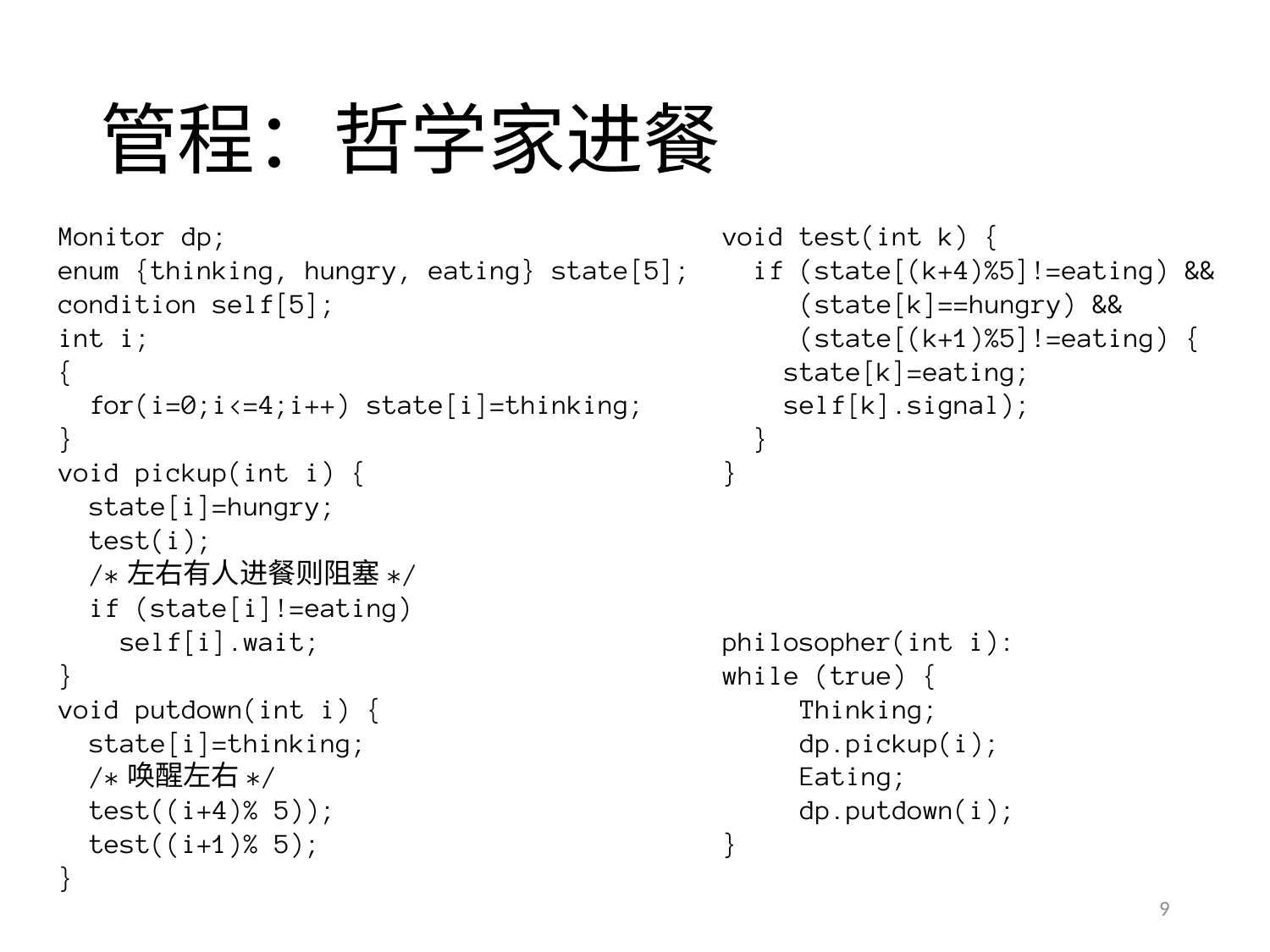

# 管程：哲学家进餐
Monitor dp;
enum {thinking, hungry, eating} state[5];
condition self[5];
int i;
{
  for(i=0;i<=4;i++) state[i]=thinking;
}
void pickup(int i) {
  state[i]=hungry;
  test(i);
  /*左右有人进餐则阻塞*/
  if (state[i]!=eating)
    self[i].wait;
}
void putdown(int i) {
  state[i]=thinking;
  /*唤醒左右*/
  test((i+4)% 5));
  test((i+1)% 5);
}
void test(int k) {
  if (state[(k+4)%5]!=eating) &&
     (state[k]==hungry) &&
     (state[(k+1)%5]!=eating) {
    state[k]=eating;
    self[k].signal);
  }
}

philosopher(int i):
while (true) {
     Thinking;
     dp.pickup(i);
     Eating;
     dp.putdown(i);
}
9